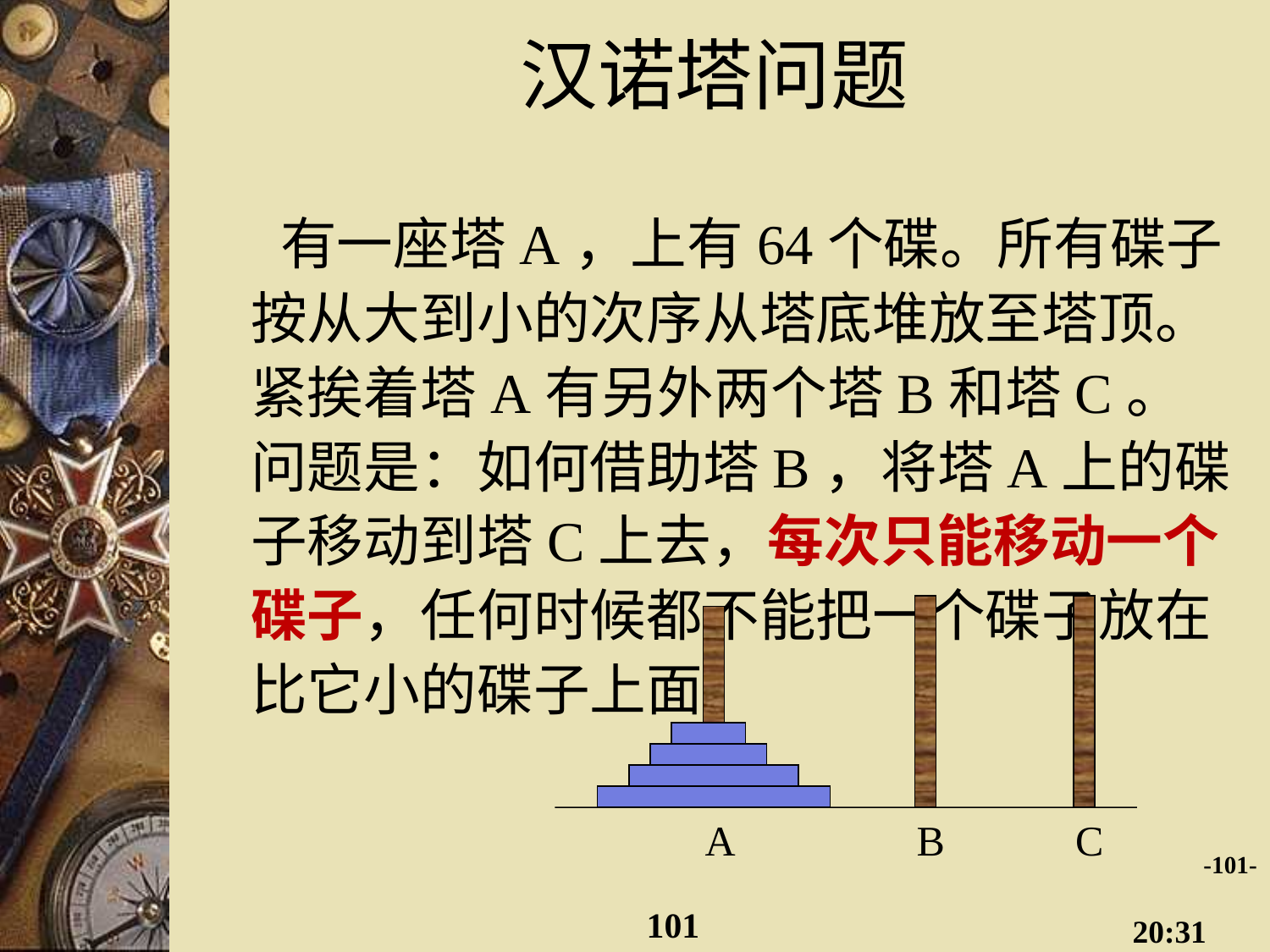

# 汉诺塔问题
     有一座塔A，上有64个碟。所有碟子按从大到小的次序从塔底堆放至塔顶。紧挨着塔A有另外两个塔B和塔C。问题是：如何借助塔B，将塔A上的碟子移动到塔C上去，每次只能移动一个碟子，任何时候都不能把一个碟子放在比它小的碟子上面。

A
B
C
-101-